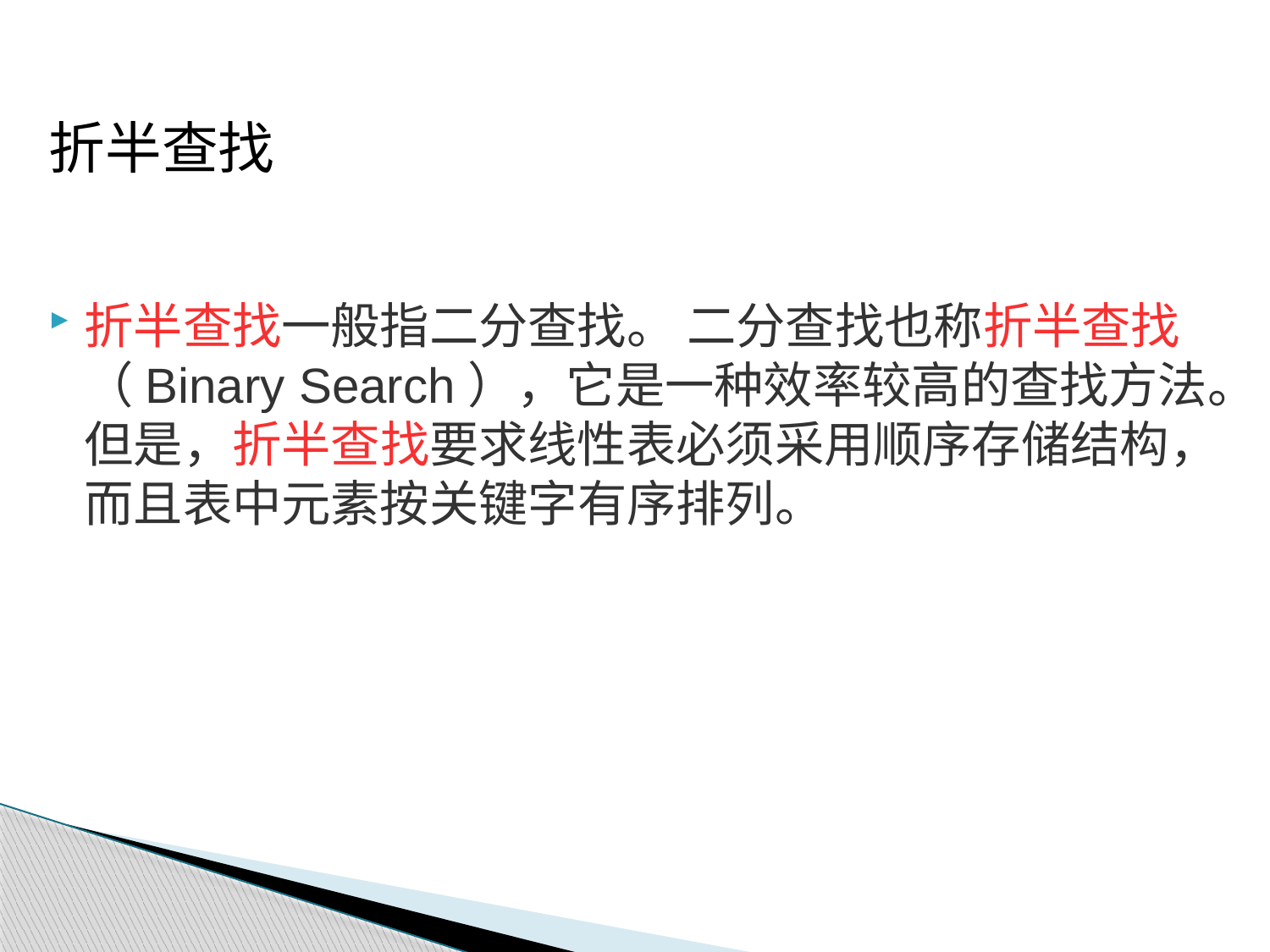

折半查找

折半查找一般指二分查找。 二分查找也称折半查找（Binary Search），它是一种效率较高的查找方法。但是，折半查找要求线性表必须采用顺序存储结构，而且表中元素按关键字有序排列。